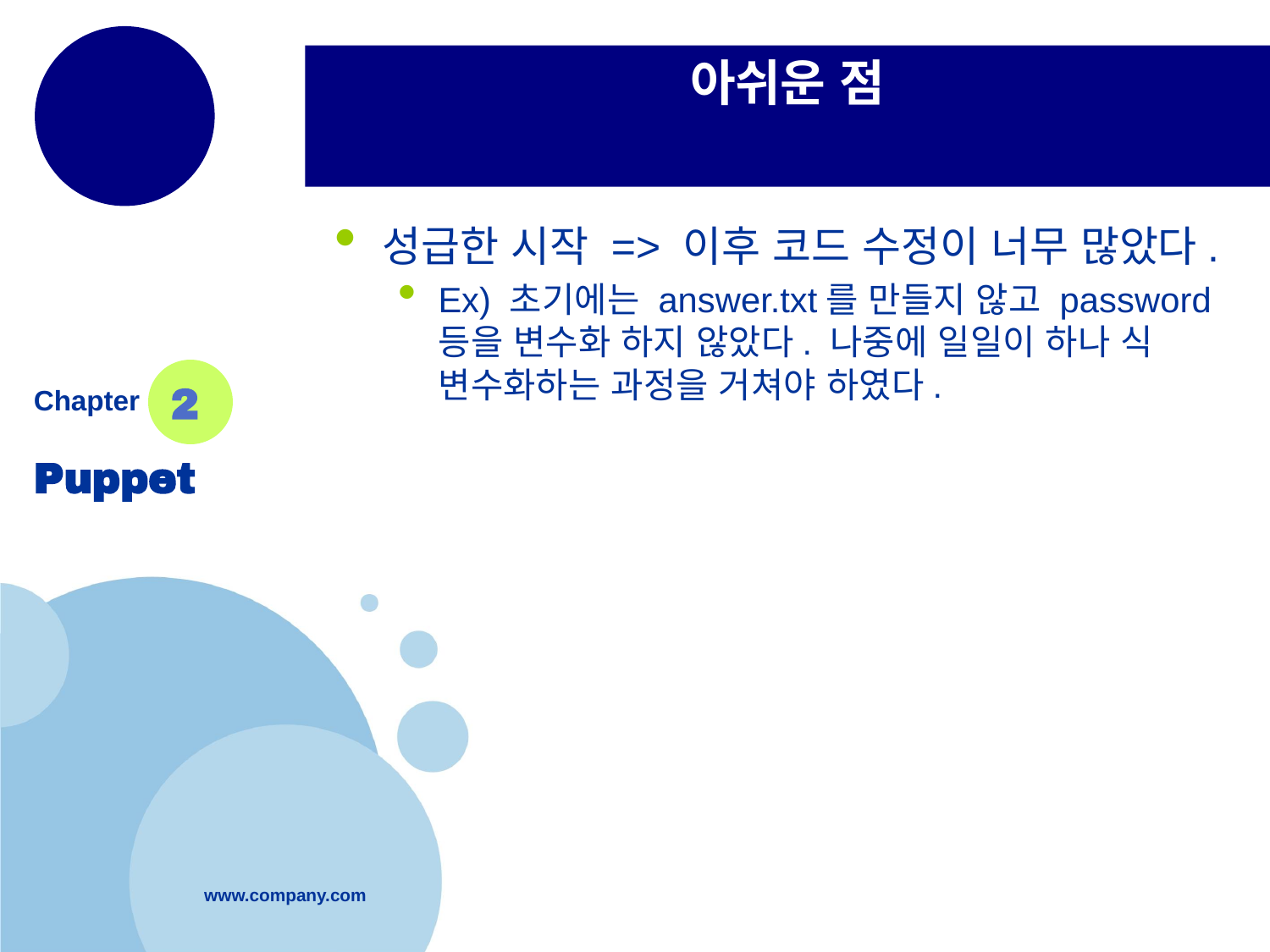

# 아쉬운 점
성급한 시작 => 이후 코드 수정이 너무 많았다.
Ex) 초기에는 answer.txt를 만들지 않고 password등을 변수화 하지 않았다. 나중에 일일이 하나 식 변수화하는 과정을 거쳐야 하였다.

2
Chapter
Puppet